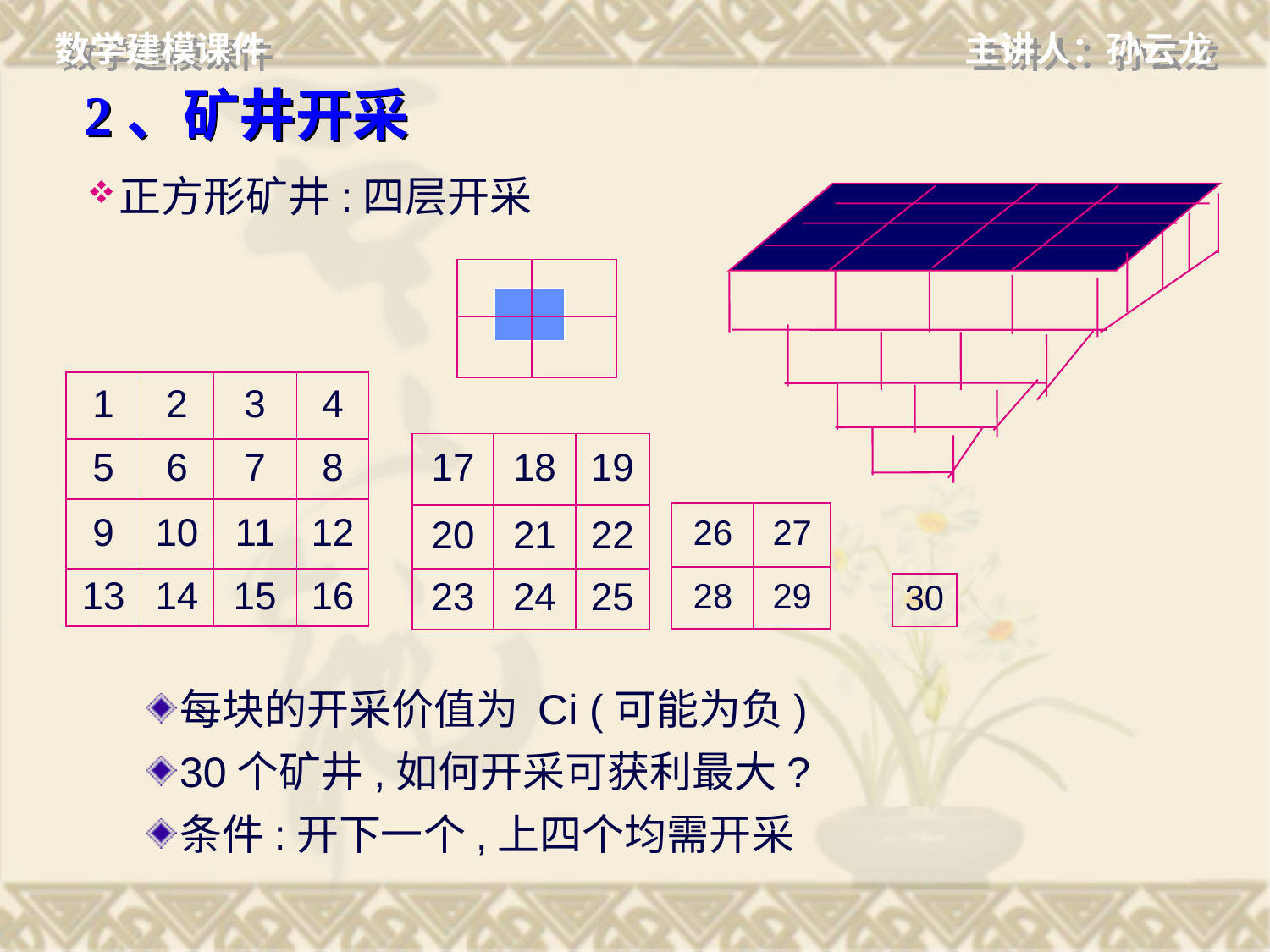

# 2、矿井开采
正方形矿井:四层开采

|  |  |
| --- | --- |
|  |  |
|  |
| --- |
| 1 | 2 | 3 | 4 |
| --- | --- | --- | --- |
| 5 | 6 | 7 | 8 |
| 9 | 10 | 11 | 12 |
| 13 | 14 | 15 | 16 |
| 17 | 18 | 19 |
| --- | --- | --- |
| 20 | 21 | 22 |
| 23 | 24 | 25 |
| 26 | 27 |
| --- | --- |
| 28 | 29 |
| 30 |
| --- |
每块的开采价值为 Ci (可能为负)
30个矿井,如何开采可获利最大?
条件:开下一个,上四个均需开采